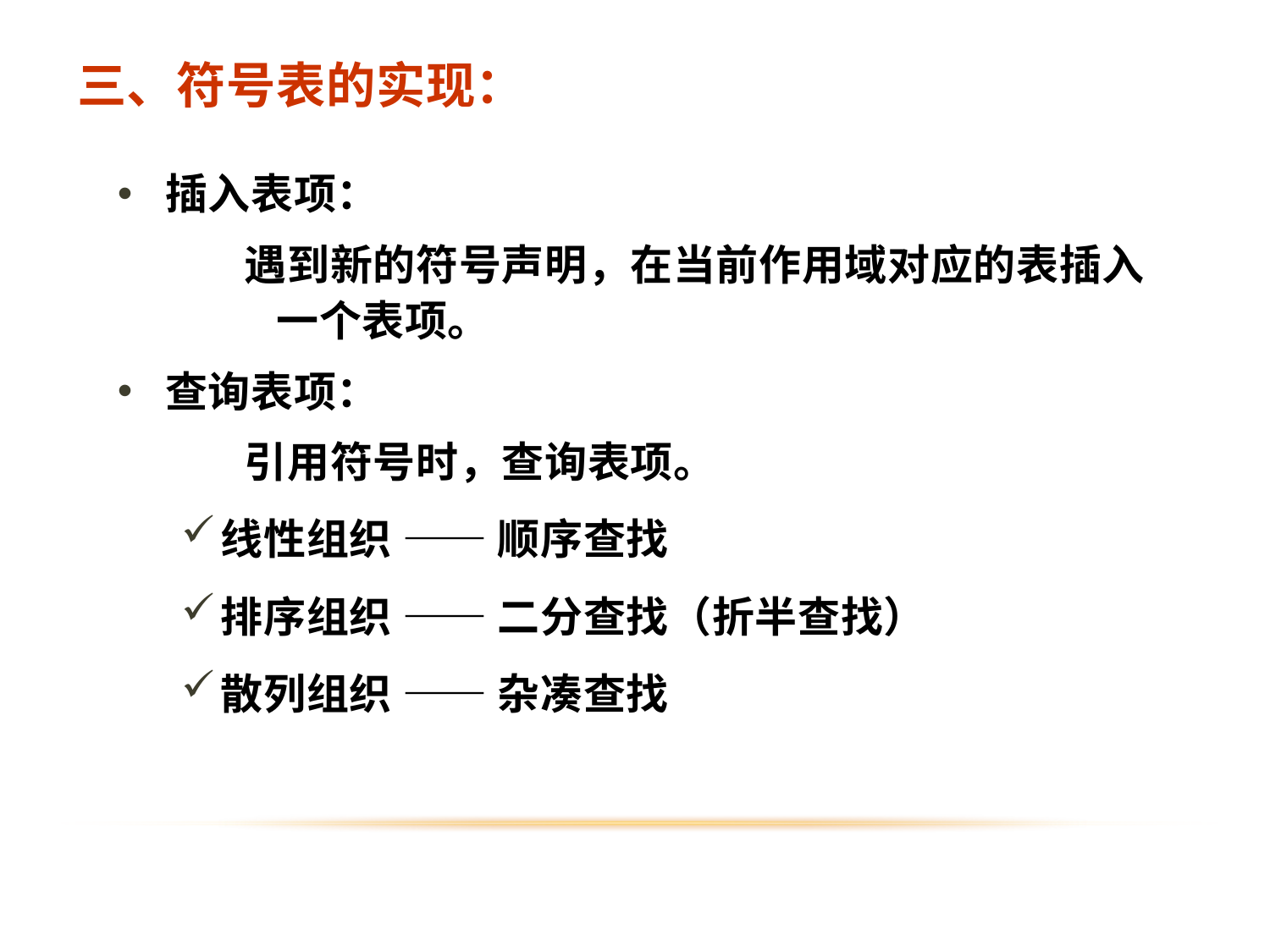

三、符号表的实现：
插入表项：
遇到新的符号声明，在当前作用域对应的表插入一个表项。
查询表项：
引用符号时，查询表项。
线性组织 —— 顺序查找
排序组织 —— 二分查找（折半查找）
散列组织 —— 杂凑查找